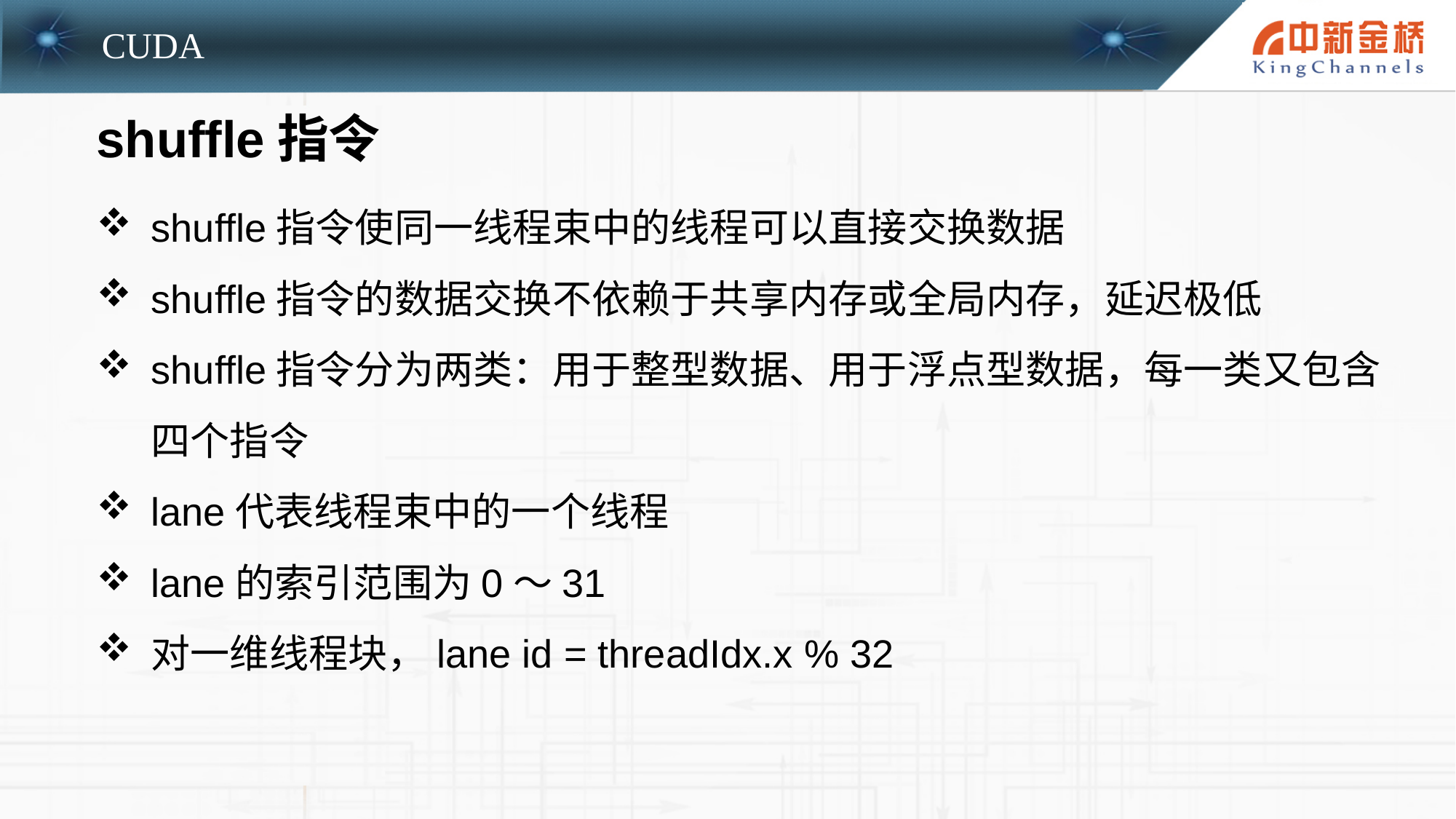

shuffle指令
shuffle指令使同一线程束中的线程可以直接交换数据
shuffle指令的数据交换不依赖于共享内存或全局内存，延迟极低
shuffle指令分为两类：用于整型数据、用于浮点型数据，每一类又包含四个指令
lane代表线程束中的一个线程
lane的索引范围为0～31
对一维线程块，lane id = threadIdx.x % 32